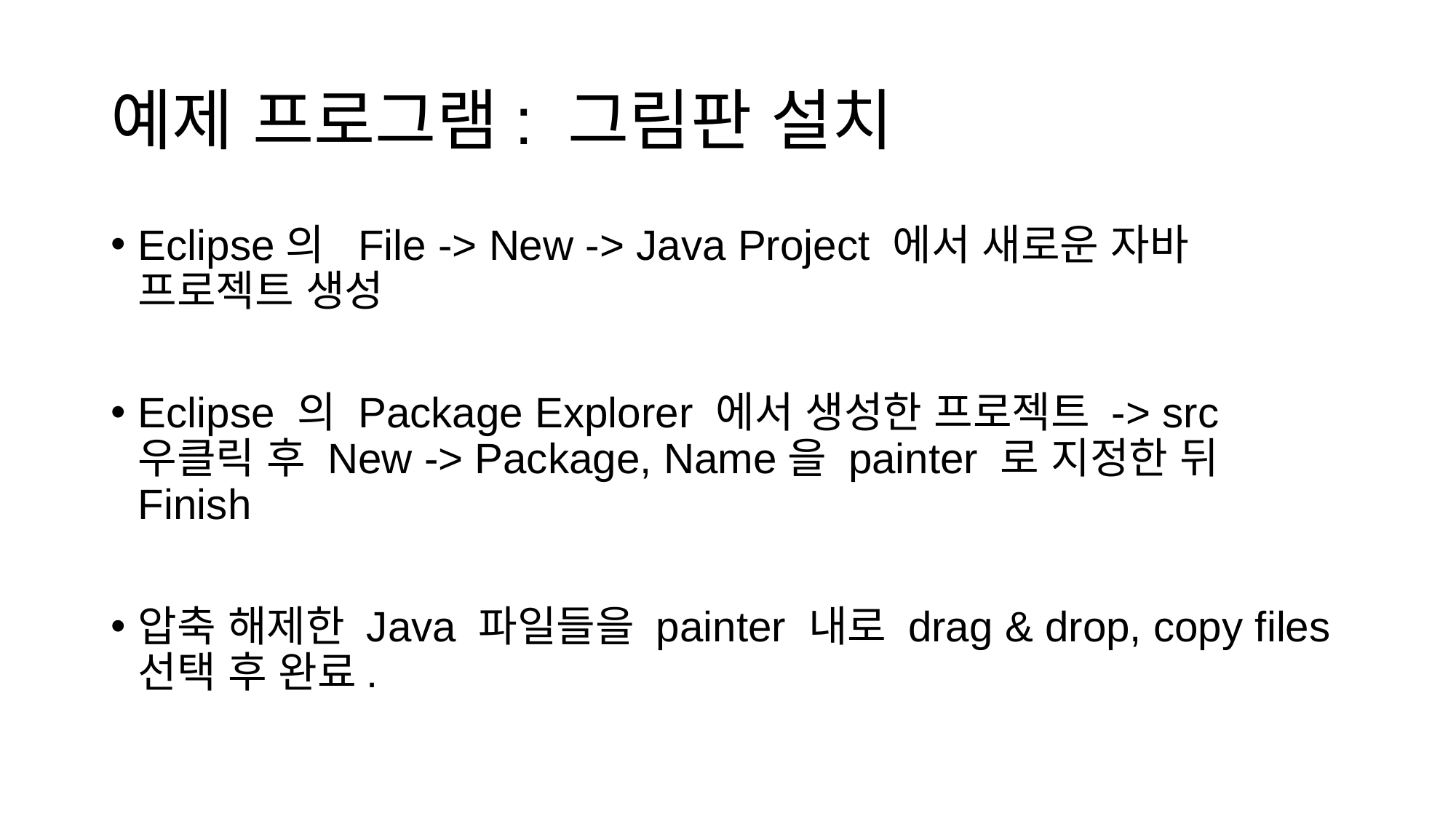

# 예제 프로그램: 그림판 설치
Eclipse의  File -> New -> Java Project 에서 새로운 자바 프로젝트 생성

Eclipse 의 Package Explorer 에서 생성한 프로젝트 -> src 우클릭 후 New -> Package, Name을 painter 로 지정한 뒤 Finish

압축 해제한 Java 파일들을 painter 내로 drag & drop, copy files 선택 후 완료.